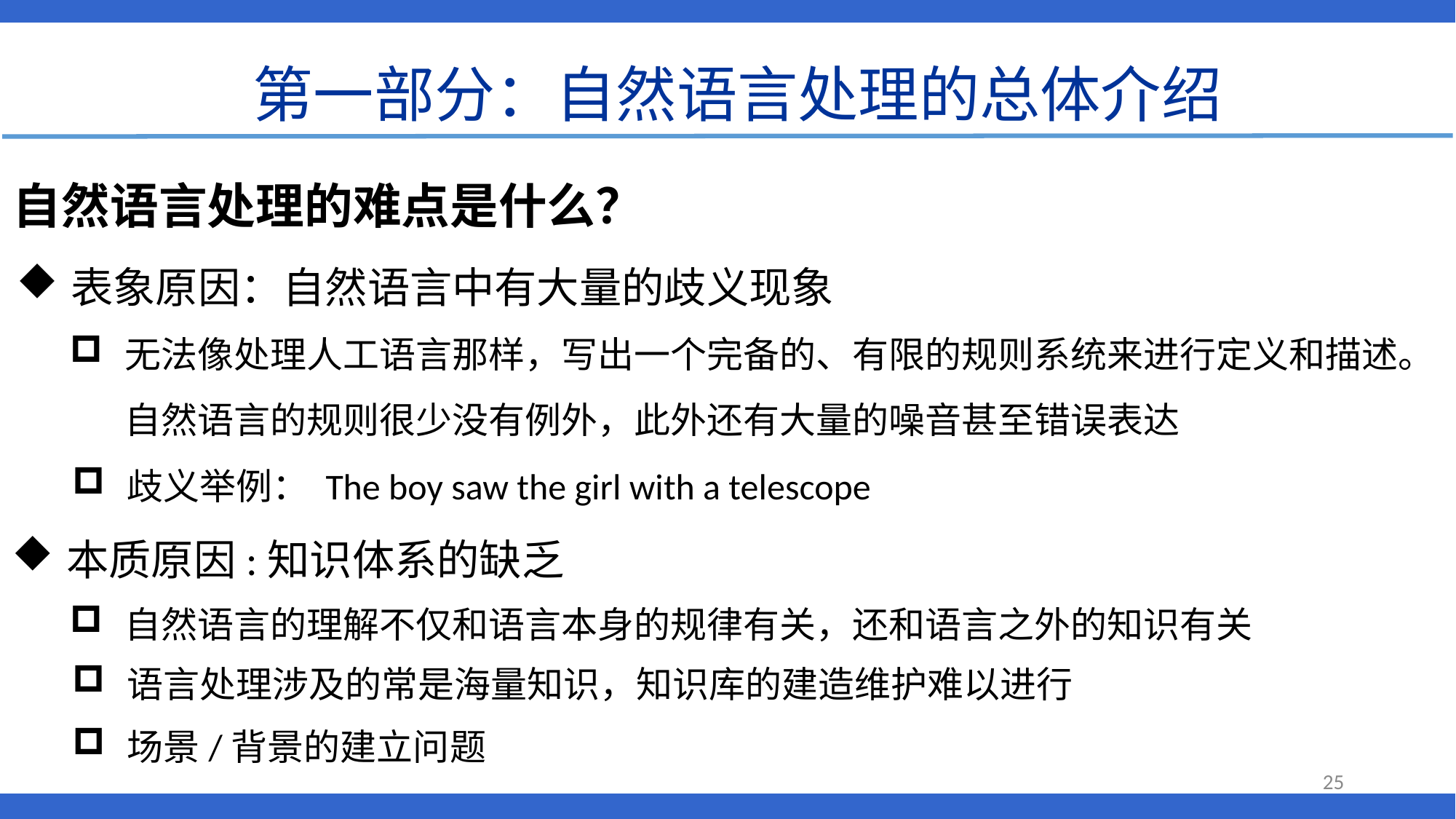

第一部分：自然语言处理的总体介绍
自然语言处理的难点是什么？
表象原因：自然语言中有大量的歧义现象
无法像处理人工语言那样，写出一个完备的、有限的规则系统来进行定义和描述。自然语言的规则很少没有例外，此外还有大量的噪音甚至错误表达
歧义举例： The boy saw the girl with a telescope
本质原因:知识体系的缺乏
自然语言的理解不仅和语言本身的规律有关，还和语言之外的知识有关
语言处理涉及的常是海量知识，知识库的建造维护难以进行
场景/背景的建立问题
25